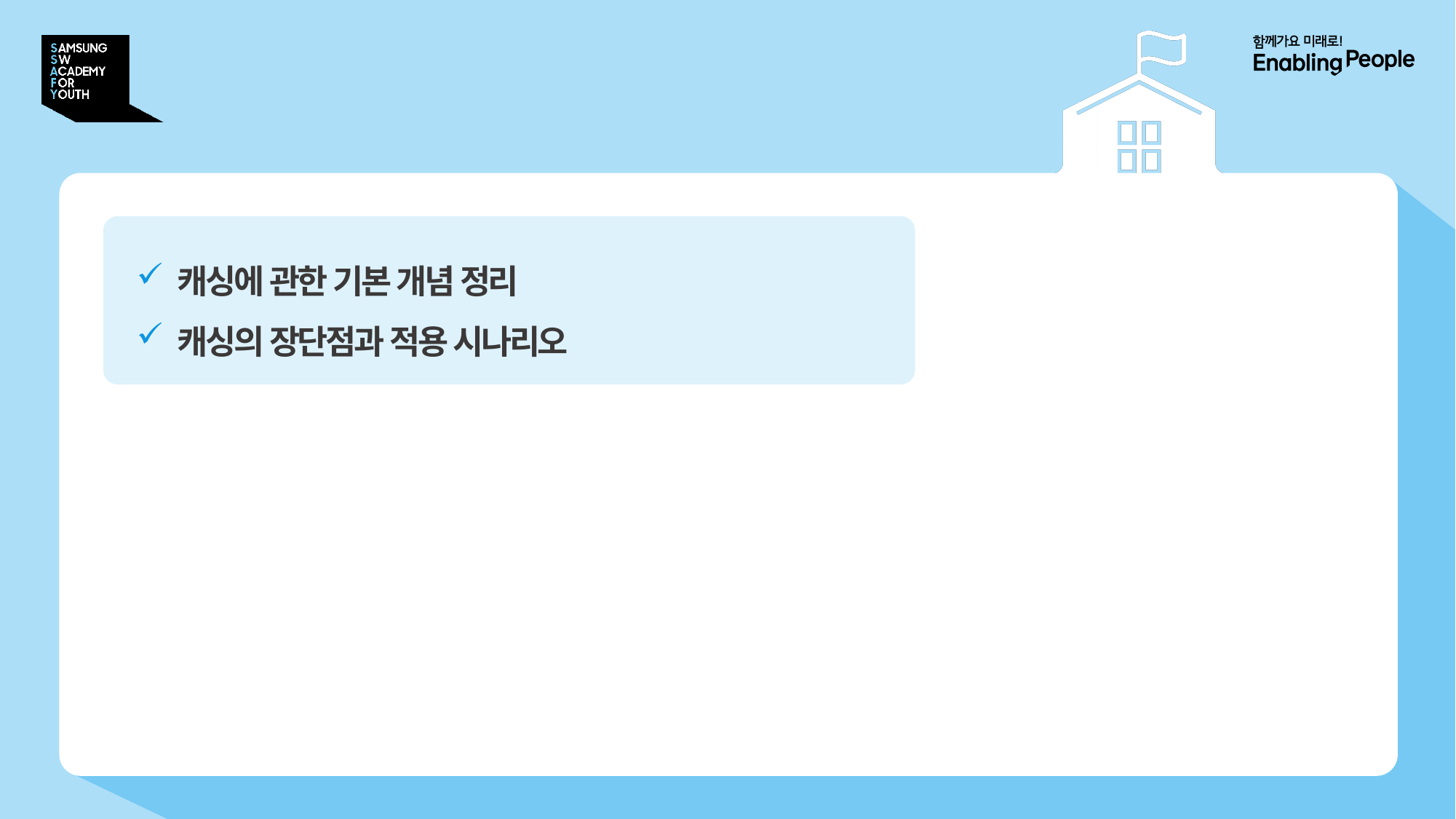

# 기본 과제

캐싱에 관한 기본 개념 정리
캐싱의 장단점과 적용 시나리오